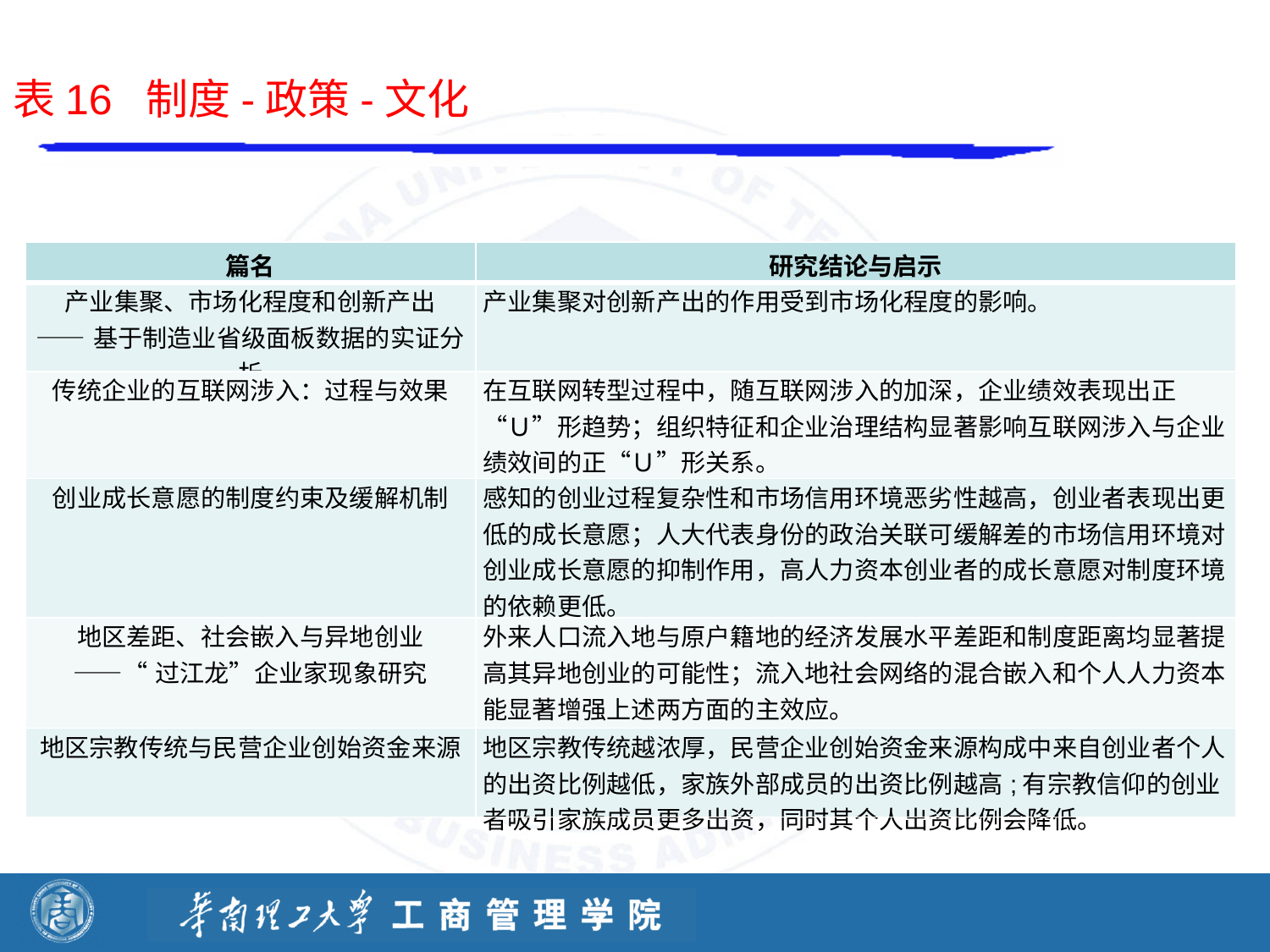

表16  制度-政策-文化
| 篇名 | 研究结论与启示 |
| --- | --- |
| 产业集聚、市场化程度和创新产出 ——基于制造业省级面板数据的实证分析 | 产业集聚对创新产出的作用受到市场化程度的影响。 |
| 传统企业的互联网涉入：过程与效果 | 在互联网转型过程中，随互联网涉入的加深，企业绩效表现出正“Ｕ”形趋势；组织特征和企业治理结构显著影响互联网涉入与企业绩效间的正“Ｕ”形关系。 |
| 创业成长意愿的制度约束及缓解机制 | 感知的创业过程复杂性和市场信用环境恶劣性越高，创业者表现出更低的成长意愿；人大代表身份的政治关联可缓解差的市场信用环境对创业成长意愿的抑制作用，高人力资本创业者的成长意愿对制度环境的依赖更低。 |
| 地区差距、社会嵌入与异地创业 ——“过江龙”企业家现象研究 | 外来人口流入地与原户籍地的经济发展水平差距和制度距离均显著提高其异地创业的可能性；流入地社会网络的混合嵌入和个人人力资本能显著增强上述两方面的主效应。 |
| 地区宗教传统与民营企业创始资金来源 | 地区宗教传统越浓厚，民营企业创始资金来源构成中来自创业者个人的出资比例越低，家族外部成员的出资比例越高;有宗教信仰的创业者吸引家族成员更多出资，同时其个人出资比例会降低。 |